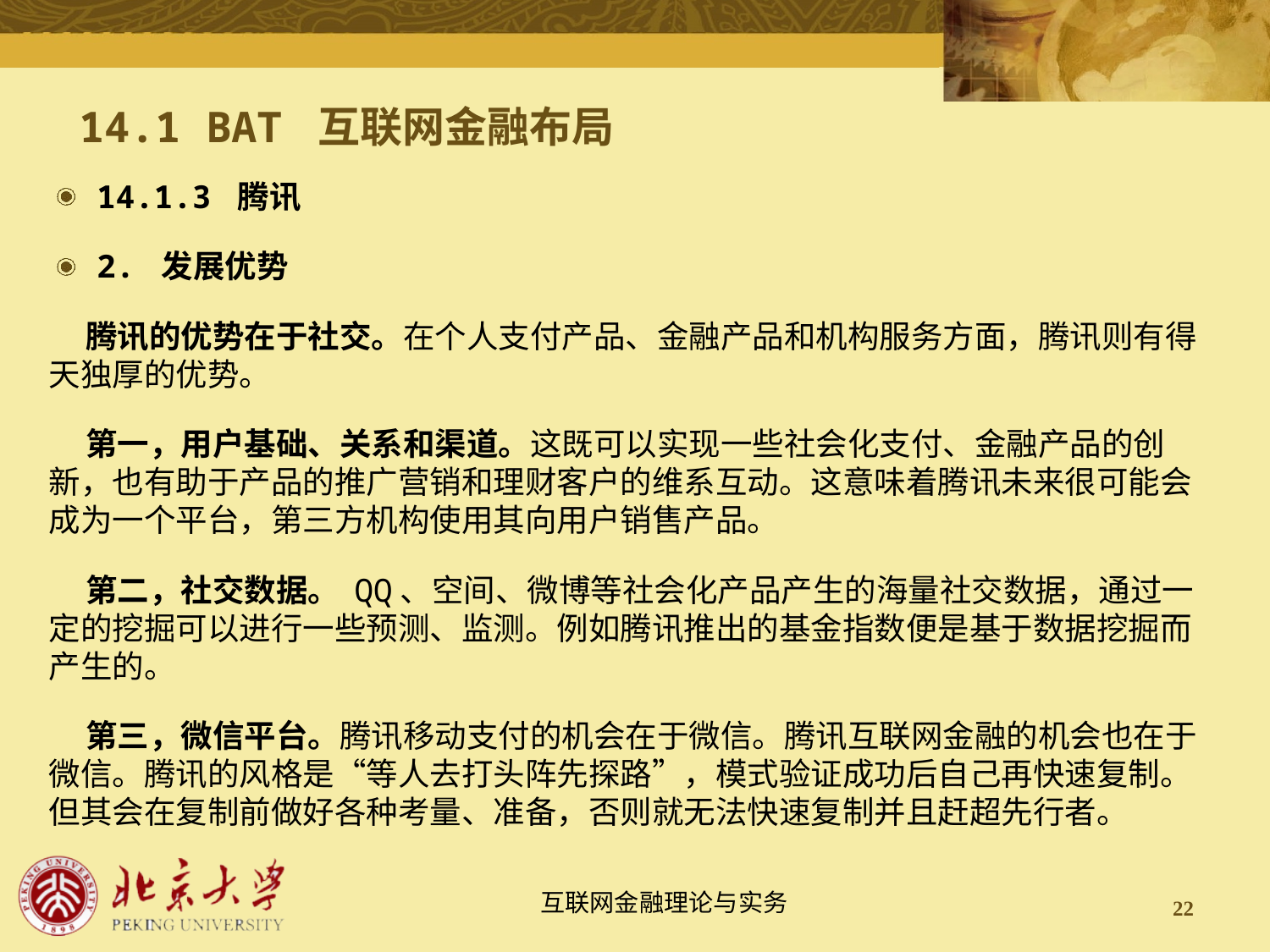

# 14.1 BAT 互联网金融布局
14.1.3 腾讯
2. 发展优势
    腾讯的优势在于社交。在个人支付产品、金融产品和机构服务方面，腾讯则有得天独厚的优势。
    第一，用户基础、关系和渠道。这既可以实现一些社会化支付、金融产品的创新，也有助于产品的推广营销和理财客户的维系互动。这意味着腾讯未来很可能会成为一个平台，第三方机构使用其向用户销售产品。
    第二，社交数据。 QQ、空间、微博等社会化产品产生的海量社交数据，通过一定的挖掘可以进行一些预测、监测。例如腾讯推出的基金指数便是基于数据挖掘而产生的。
    第三，微信平台。腾讯移动支付的机会在于微信。腾讯互联网金融的机会也在于微信。腾讯的风格是“等人去打头阵先探路”，模式验证成功后自己再快速复制。但其会在复制前做好各种考量、准备，否则就无法快速复制并且赶超先行者。
22